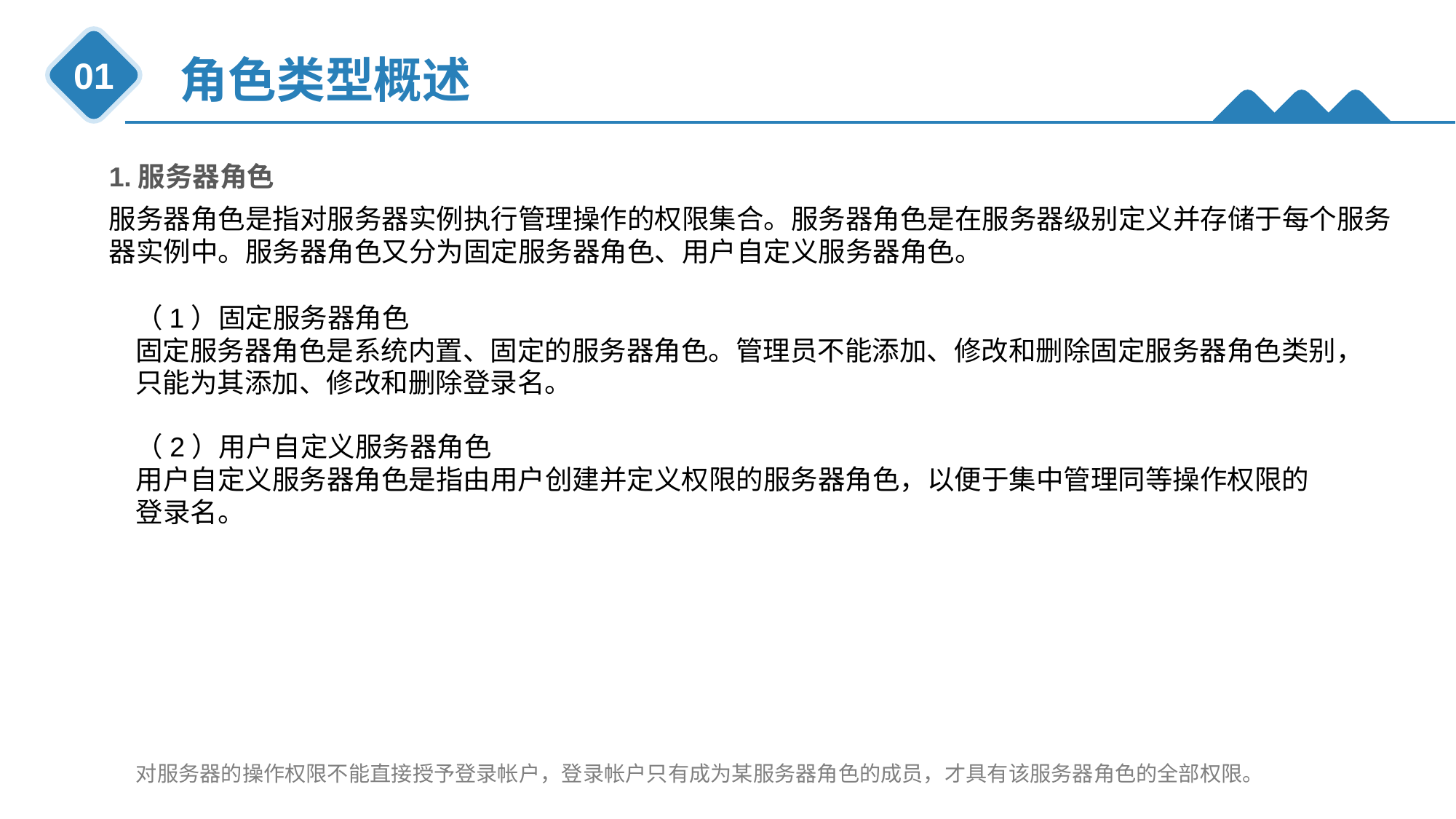

角色类型概述
01

1.服务器角色
服务器角色是指对服务器实例执行管理操作的权限集合。服务器角色是在服务器级别定义并存储于每个服务器实例中。服务器角色又分为固定服务器角色、用户自定义服务器角色。
（1）固定服务器角色
固定服务器角色是系统内置、固定的服务器角色。管理员不能添加、修改和删除固定服务器角色类别，只能为其添加、修改和删除登录名。
（2）用户自定义服务器角色
用户自定义服务器角色是指由用户创建并定义权限的服务器角色，以便于集中管理同等操作权限的登录名。
对服务器的操作权限不能直接授予登录帐户，登录帐户只有成为某服务器角色的成员，才具有该服务器角色的全部权限。